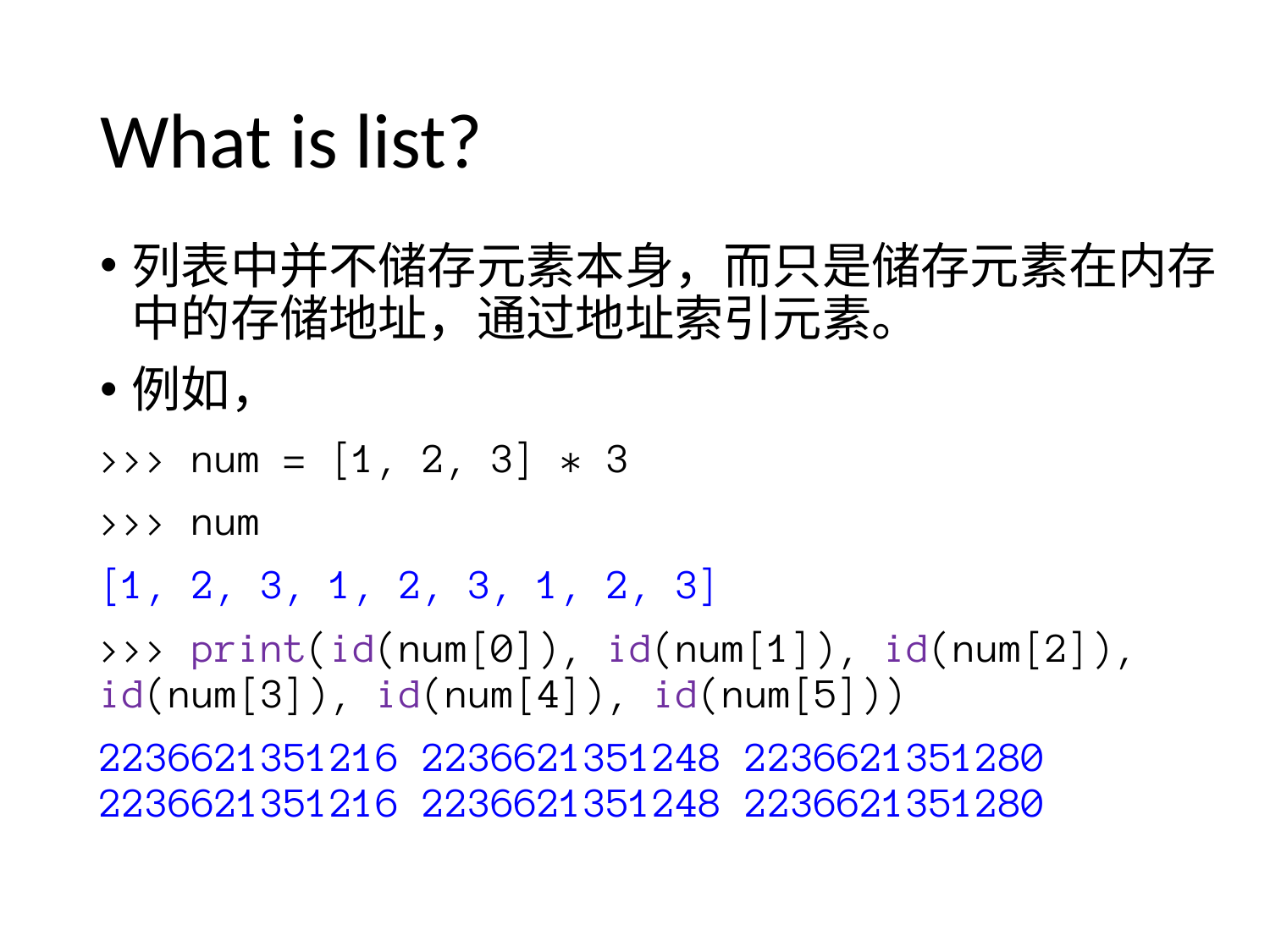

# What is list?
列表中并不储存元素本身，而只是储存元素在内存中的存储地址，通过地址索引元素。
例如，
>>> num = [1, 2, 3] * 3
>>> num
[1, 2, 3, 1, 2, 3, 1, 2, 3]
>>> print(id(num[0]), id(num[1]), id(num[2]), id(num[3]), id(num[4]), id(num[5]))
2236621351216 2236621351248 2236621351280 2236621351216 2236621351248 2236621351280